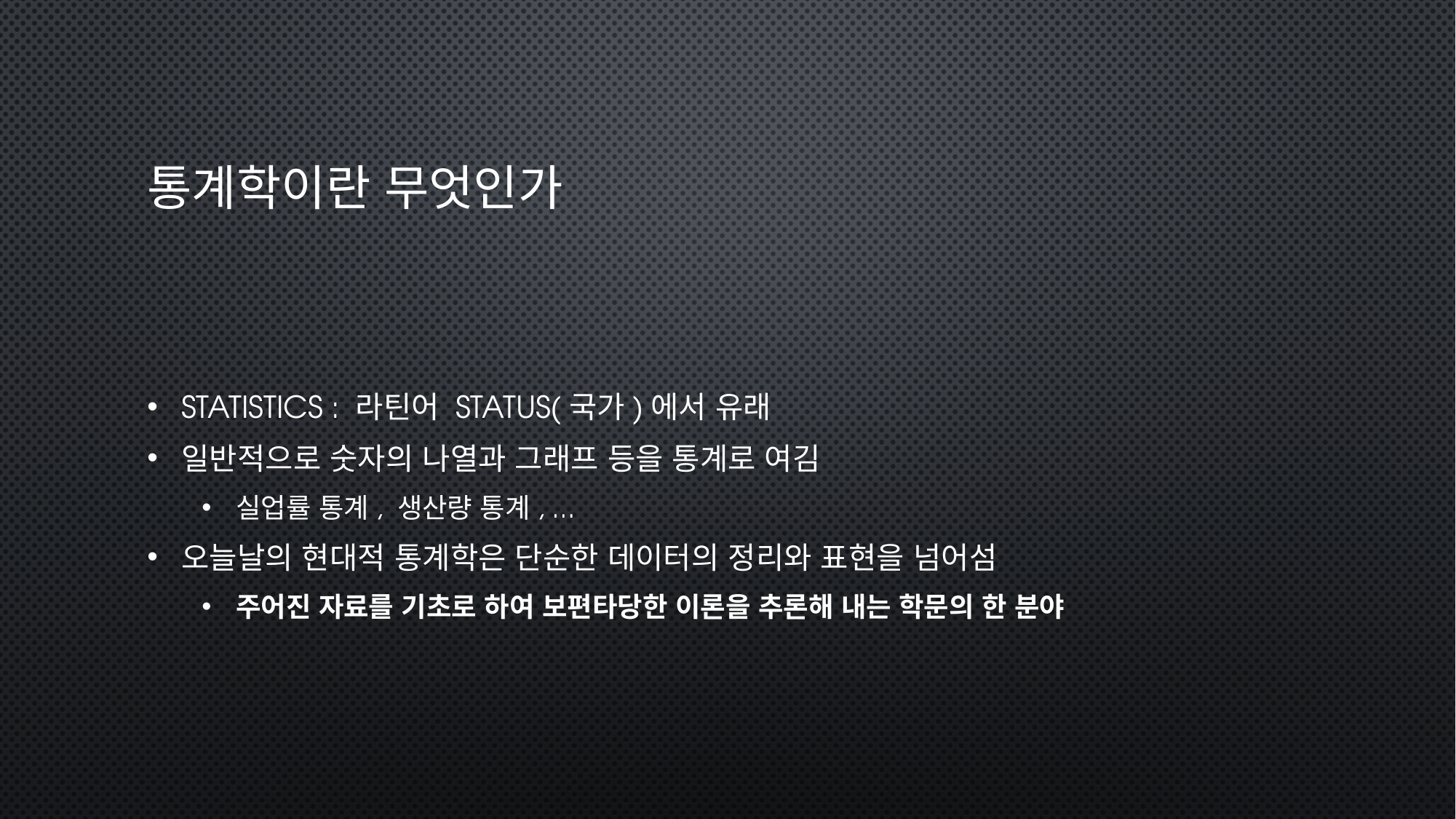

# 통계학이란 무엇인가
Statistics : 라틴어 status(국가)에서 유래
일반적으로 숫자의 나열과 그래프 등을 통계로 여김
실업률 통계, 생산량 통계, …
오늘날의 현대적 통계학은 단순한 데이터의 정리와 표현을 넘어섬
주어진 자료를 기초로 하여 보편타당한 이론을 추론해 내는 학문의 한 분야